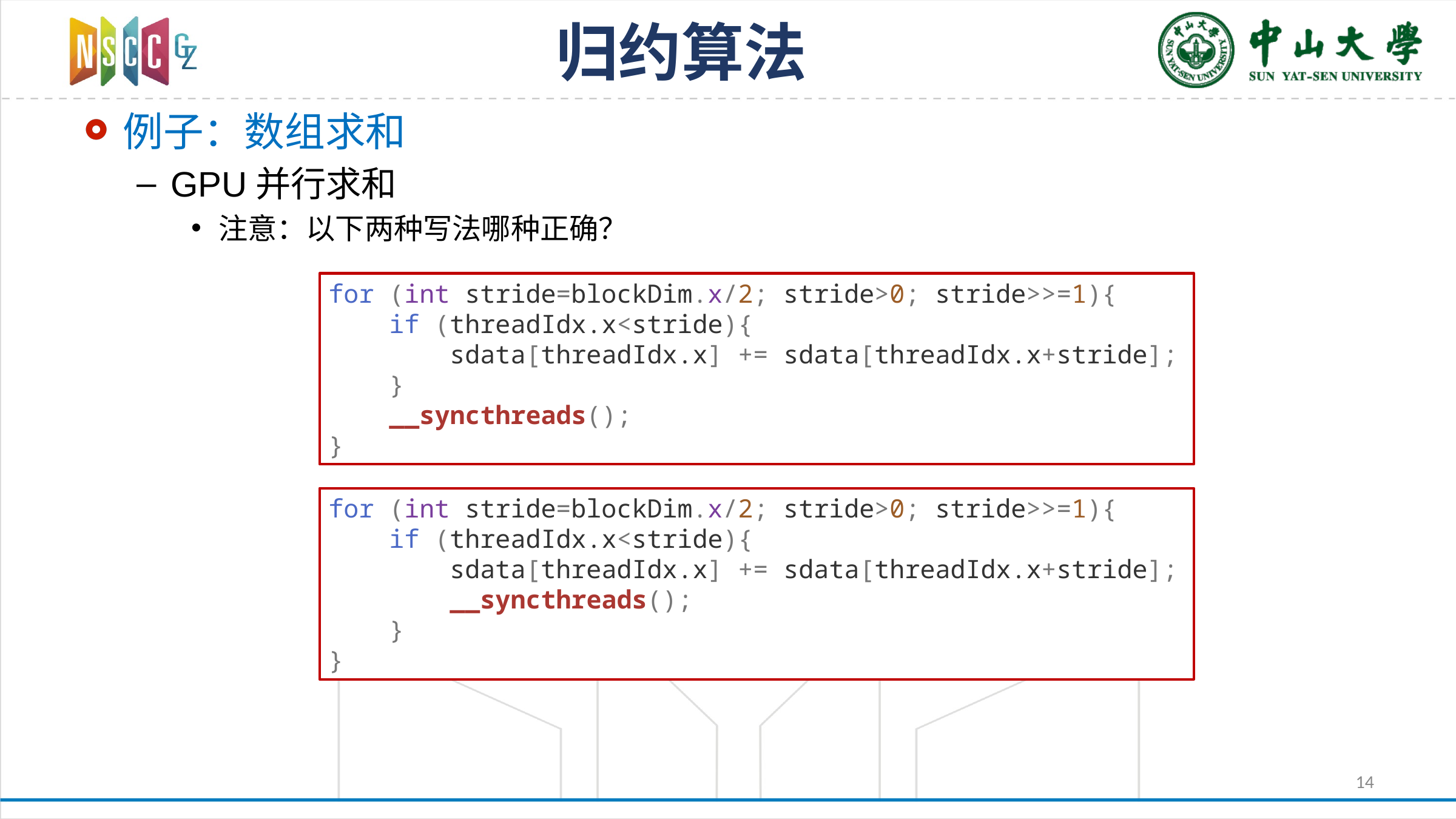

# 归约算法
例子：数组求和
GPU并行求和
注意：以下两种写法哪种正确？

for (int stride=blockDim.x/2; stride>0; stride>>=1){
    if (threadIdx.x<stride){
        sdata[threadIdx.x] += sdata[threadIdx.x+stride];
    }
    __syncthreads();
}
for (int stride=blockDim.x/2; stride>0; stride>>=1){
    if (threadIdx.x<stride){
        sdata[threadIdx.x] += sdata[threadIdx.x+stride];
        __syncthreads();
    }
}
14